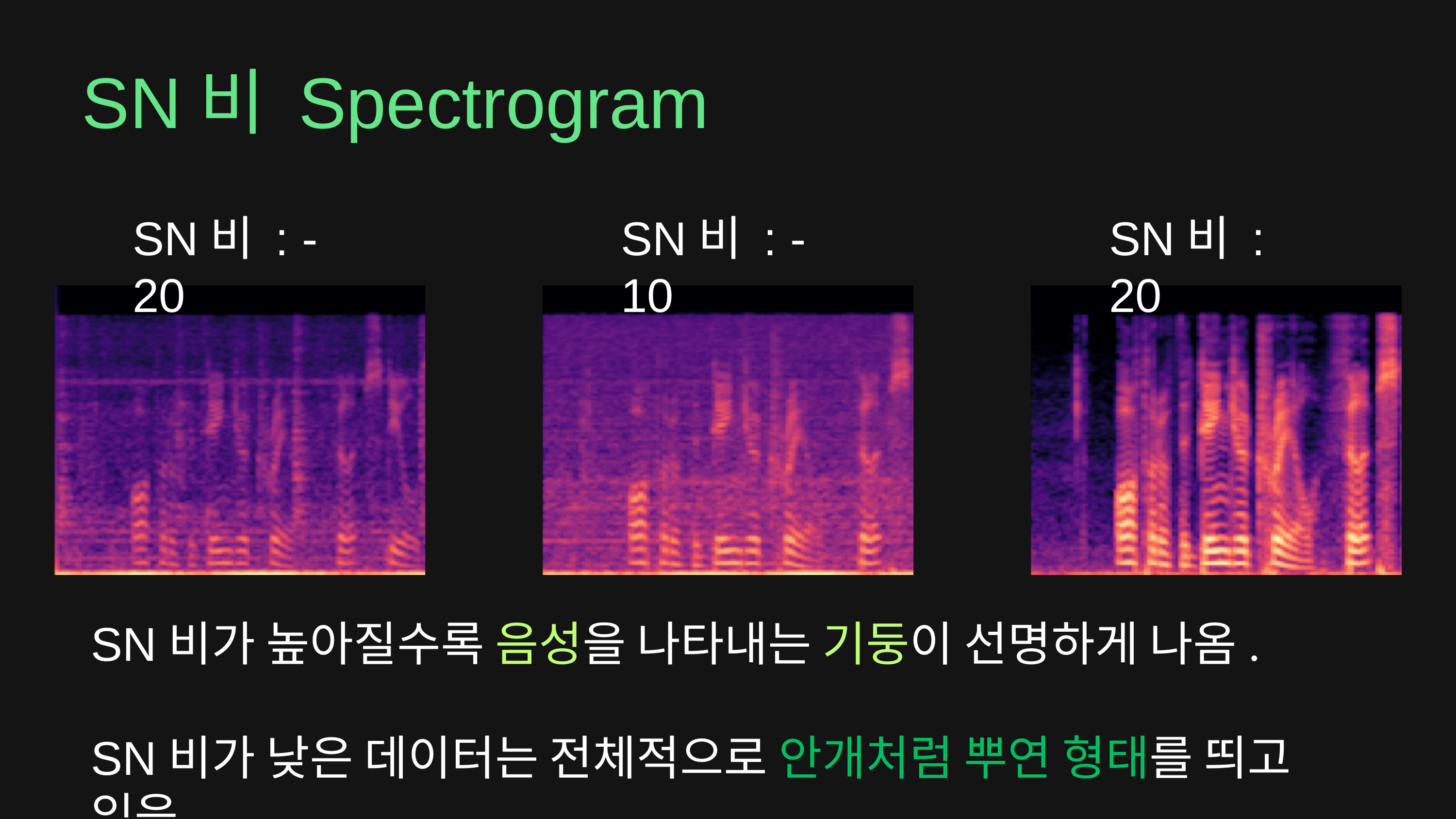

SN비 Spectrogram

SN비 : -20
SN비 : -10
SN비 : 20

SN비가 높아질수록 음성을 나타내는 기둥이 선명하게 나옴.

SN비가 낮은 데이터는 전체적으로 안개처럼 뿌연 형태를 띄고 있음.